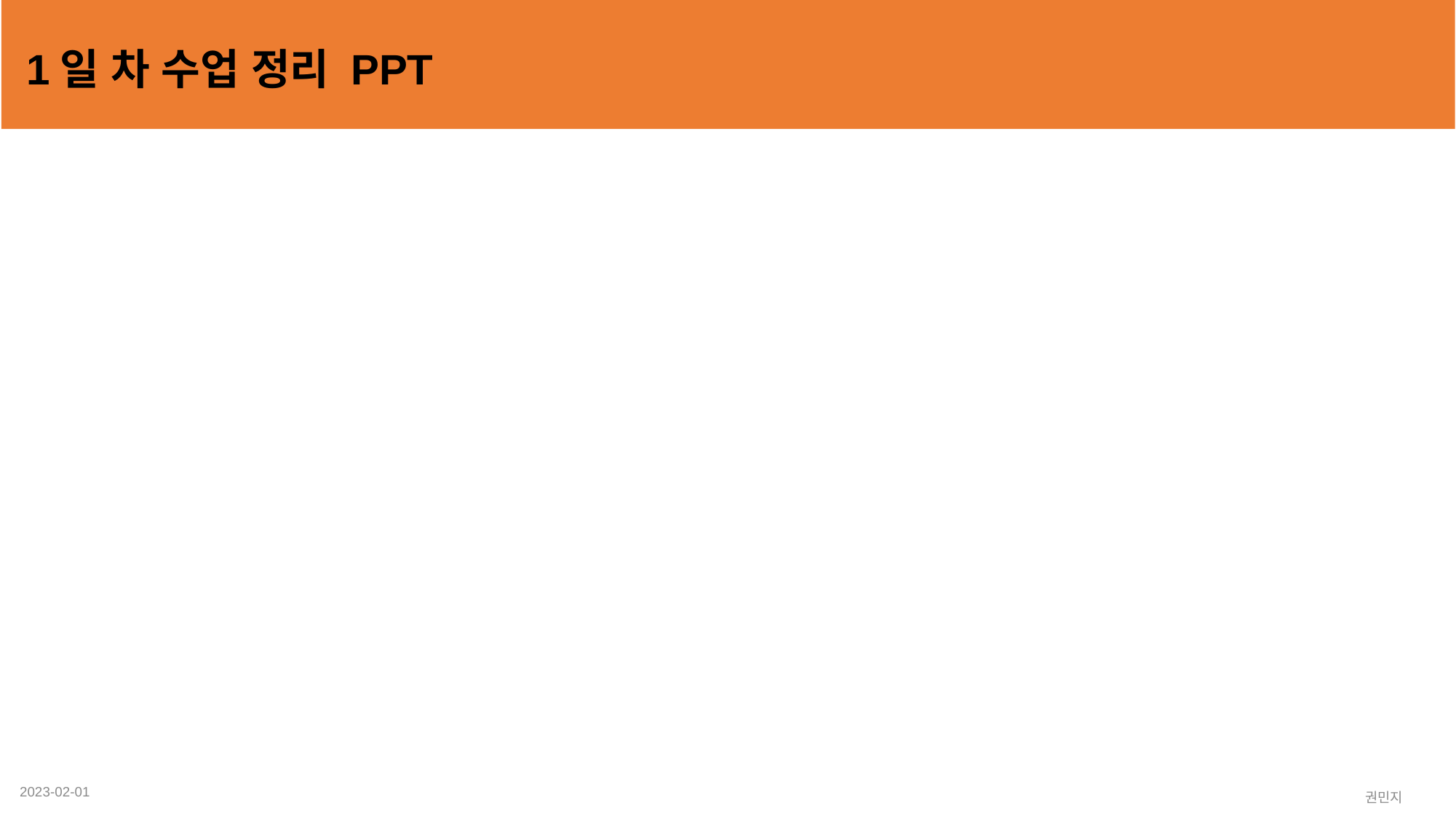

1일 차 수업 정리 PPT
2023-02-01
권민지